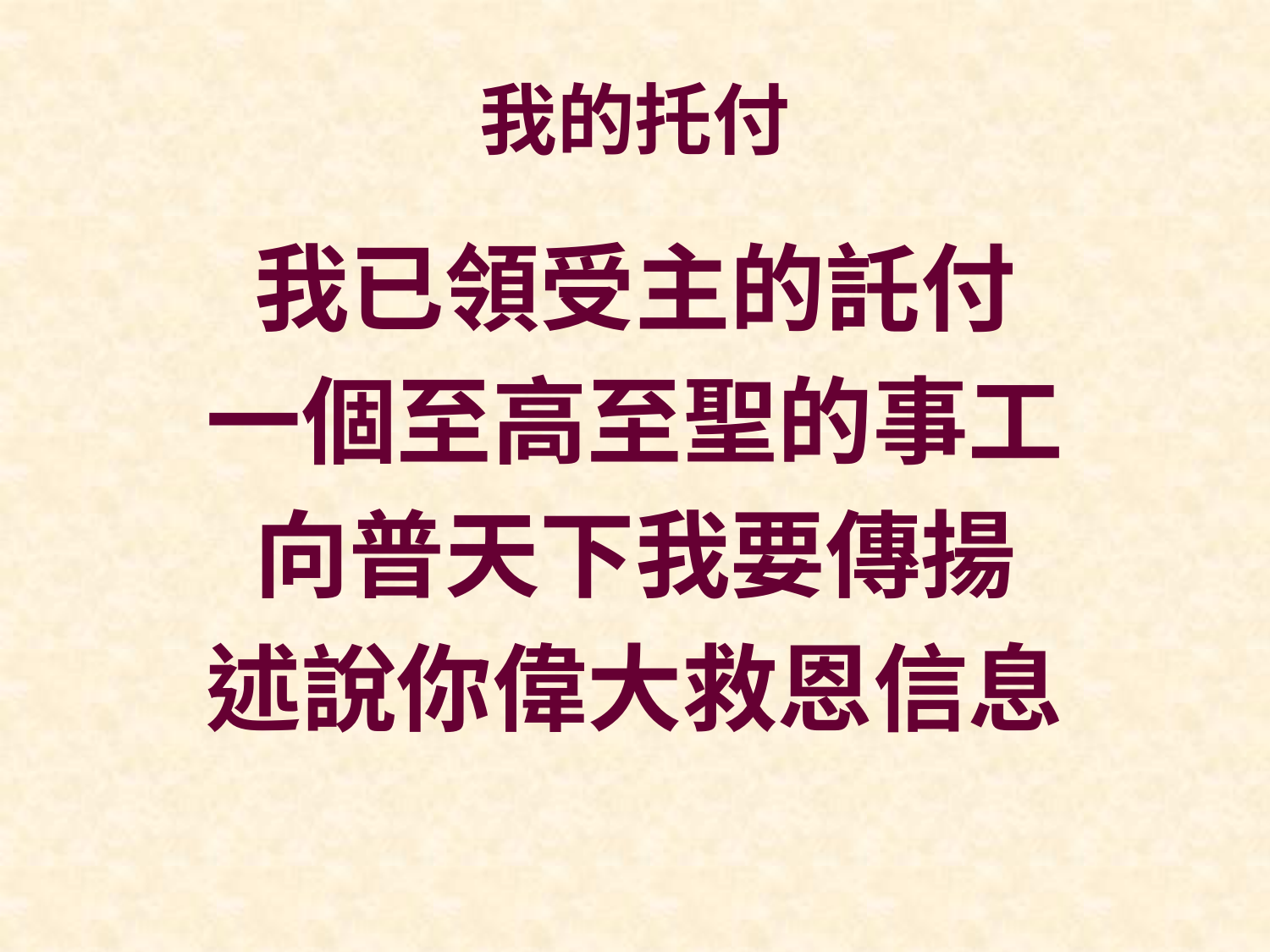

# 我的托付
我已領受主的託付
一個至高至聖的事工
向普天下我要傳揚
述說你偉大救恩信息